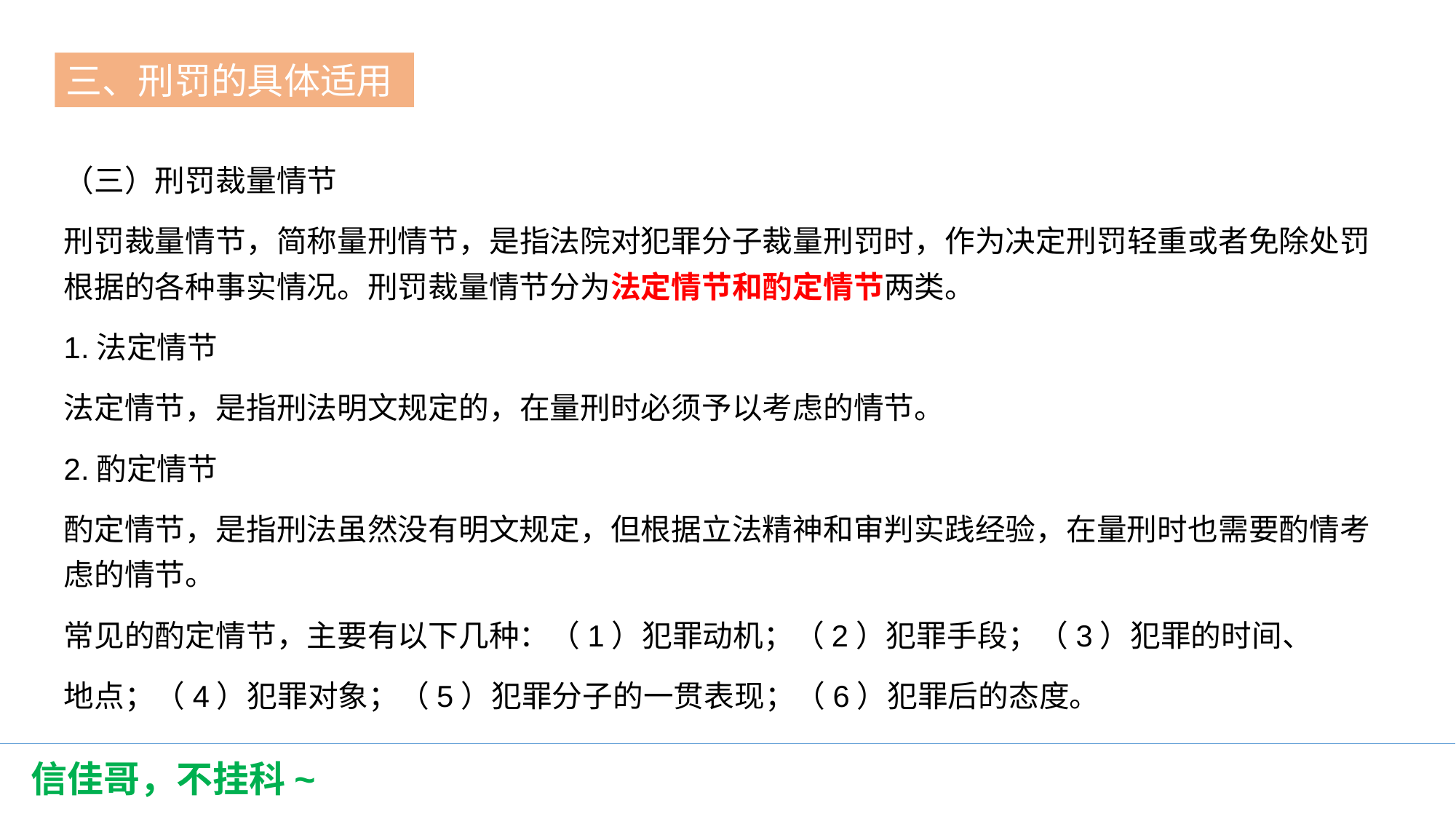

三、刑罚的具体适用
第一节
（三）刑罚裁量情节
刑罚裁量情节，简称量刑情节，是指法院对犯罪分子裁量刑罚时，作为决定刑罚轻重或者免除处罚根据的各种事实情况。刑罚裁量情节分为法定情节和酌定情节两类。
1.法定情节
法定情节，是指刑法明文规定的，在量刑时必须予以考虑的情节。
2.酌定情节
酌定情节，是指刑法虽然没有明文规定，但根据立法精神和审判实践经验，在量刑时也需要酌情考虑的情节。
常见的酌定情节，主要有以下几种：（1）犯罪动机；（2）犯罪手段；（3）犯罪的时间、
地点；（4）犯罪对象；（5）犯罪分子的一贯表现；（6）犯罪后的态度。